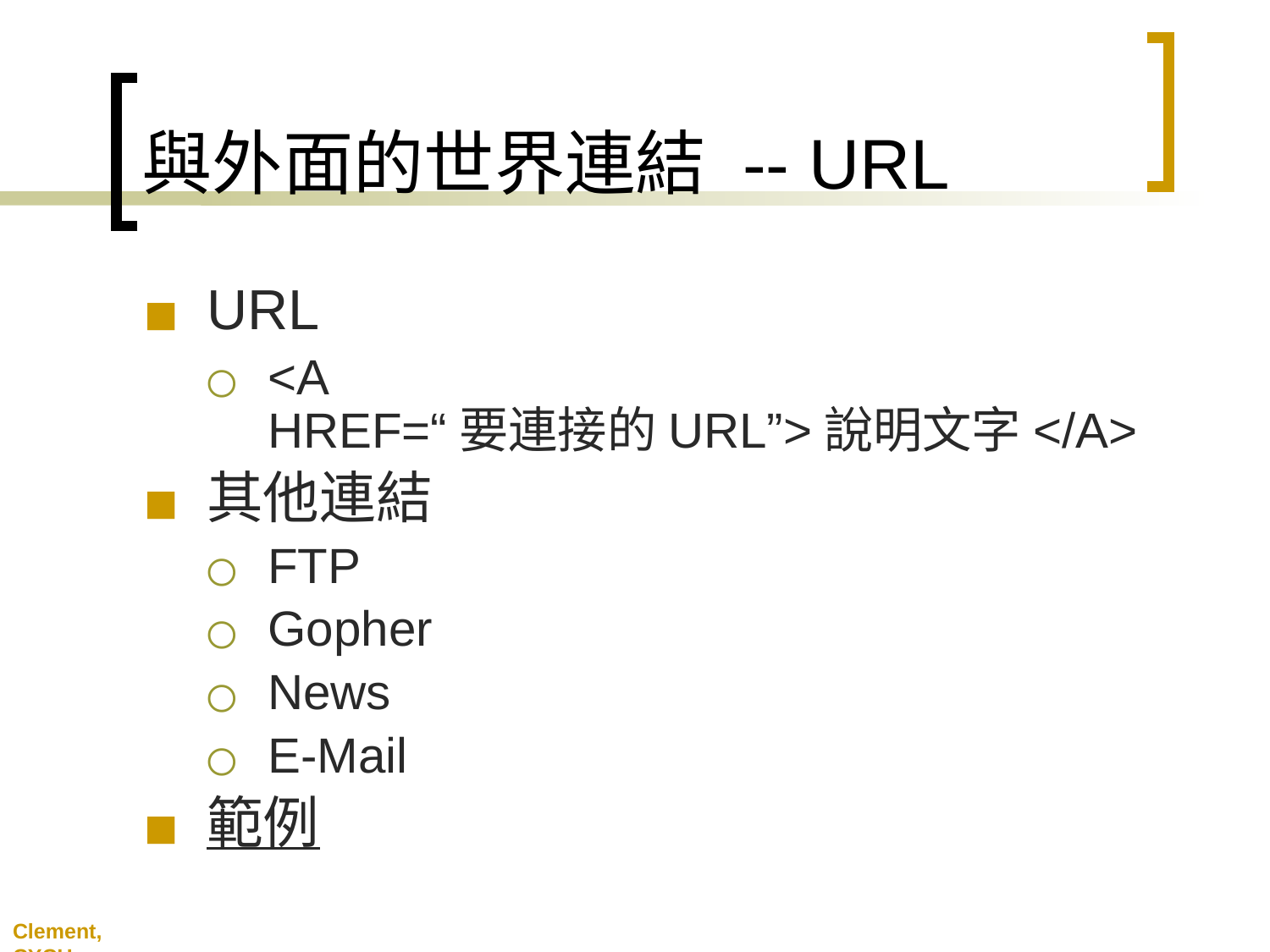

# 與外面的世界連結 -- URL
URL
<A HREF=“要連接的URL”>說明文字</A>
其他連結
FTP
Gopher
News
E-Mail
範例